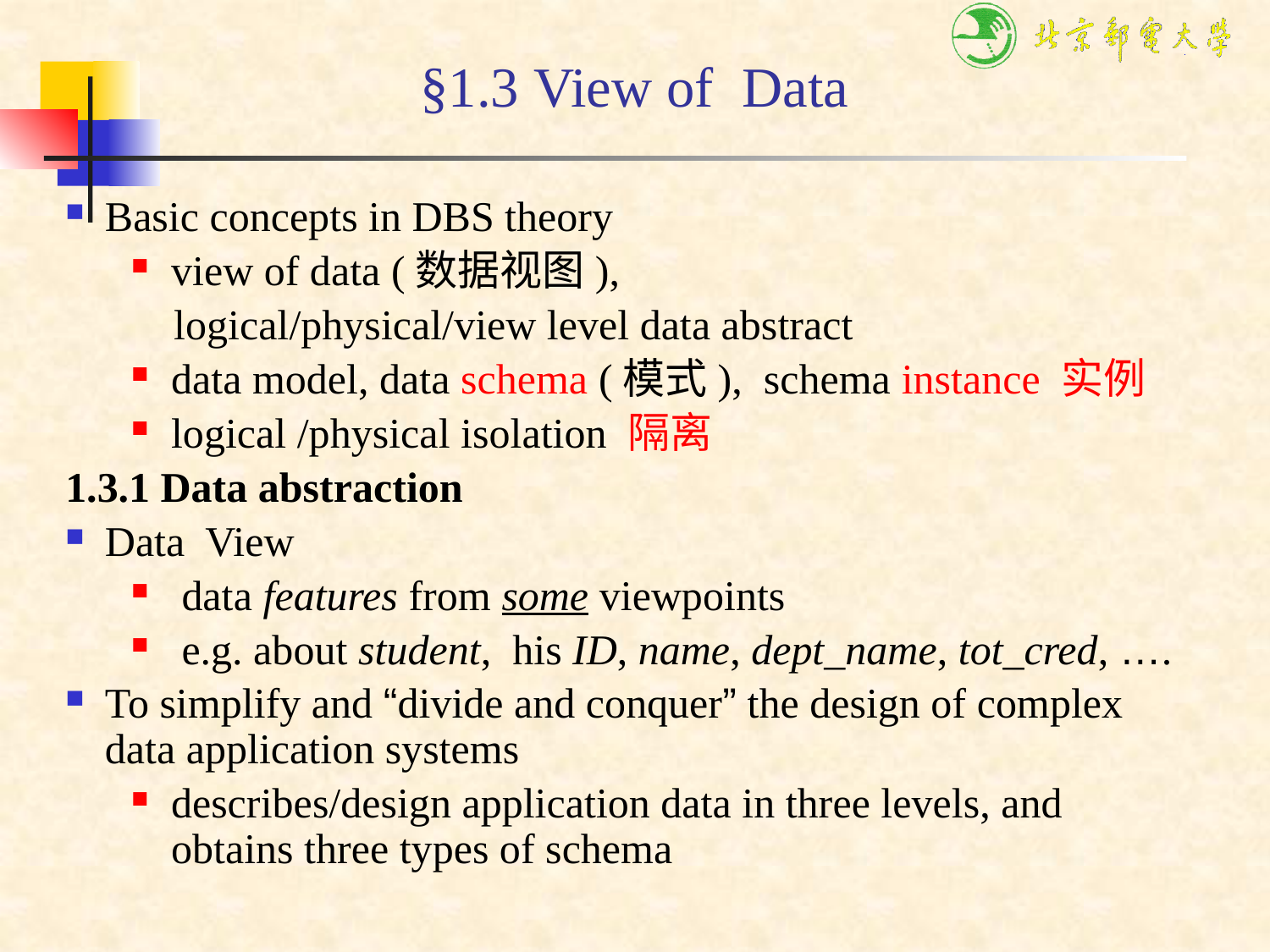

# §1.3 View of  Data
Basic concepts in DBS theory
view of data (数据视图),
    logical/physical/view level data abstract
data model, data schema (模式),  schema instance 实例
logical /physical isolation 隔离
1.3.1 Data abstraction
Data  View
 data features from some viewpoints
 e.g. about student,  his ID, name, dept_name, tot_cred, ….
To simplify and “divide and conquer” the design of complex data application systems
describes/design application data in three levels, and obtains three types of schema
33